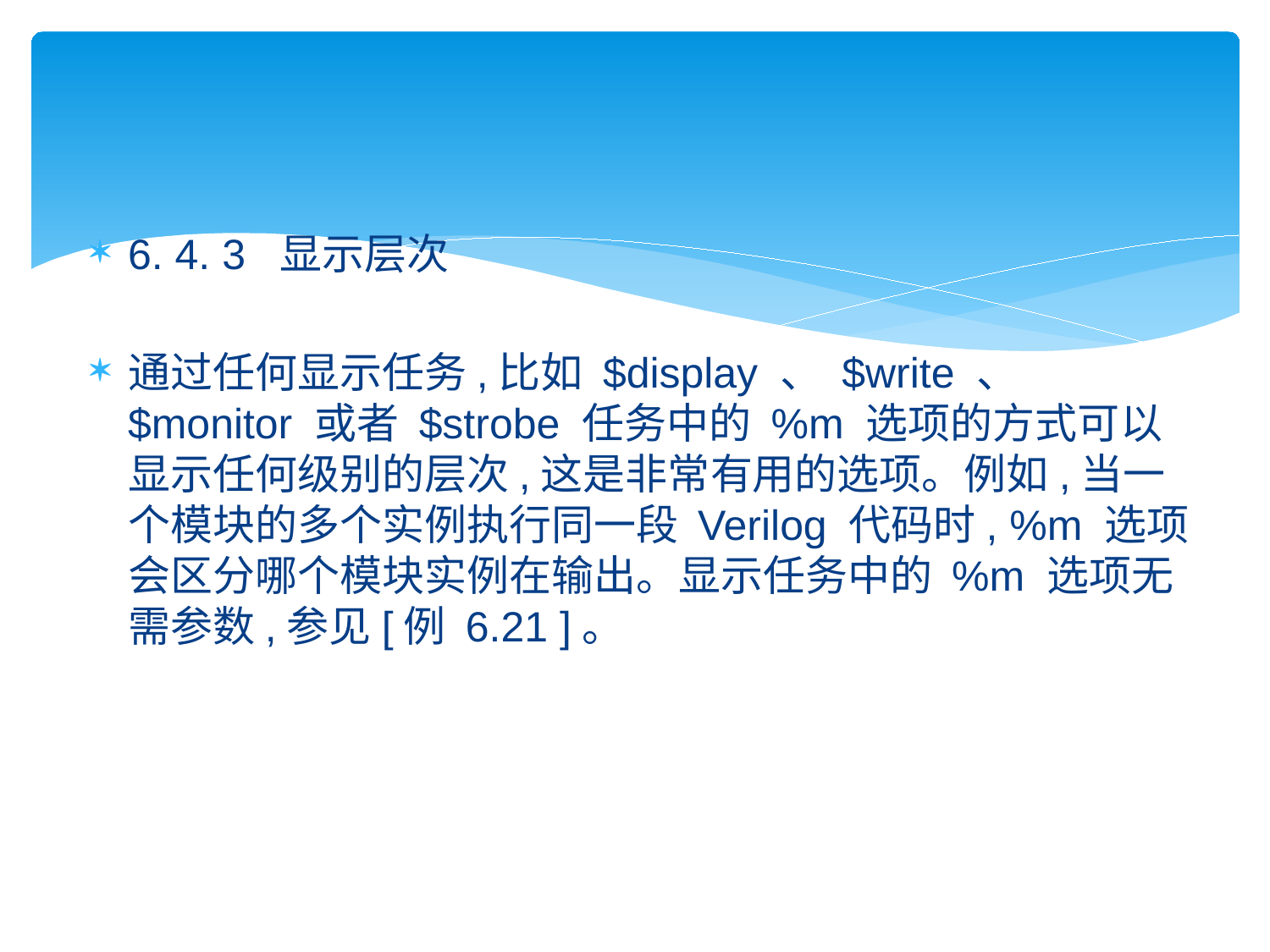

#
6. 4. 3  显示层次

通过任何显示任务,比如 $display 、 $write 、$monitor 或者 $strobe 任务中的 %m 选项的方式可以显示任何级别的层次,这是非常有用的选项。例如,当一个模块的多个实例执行同一段 Verilog 代码时, %m 选项会区分哪个模块实例在输出。显示任务中的 %m 选项无需参数,参见[例 6.21 ]。